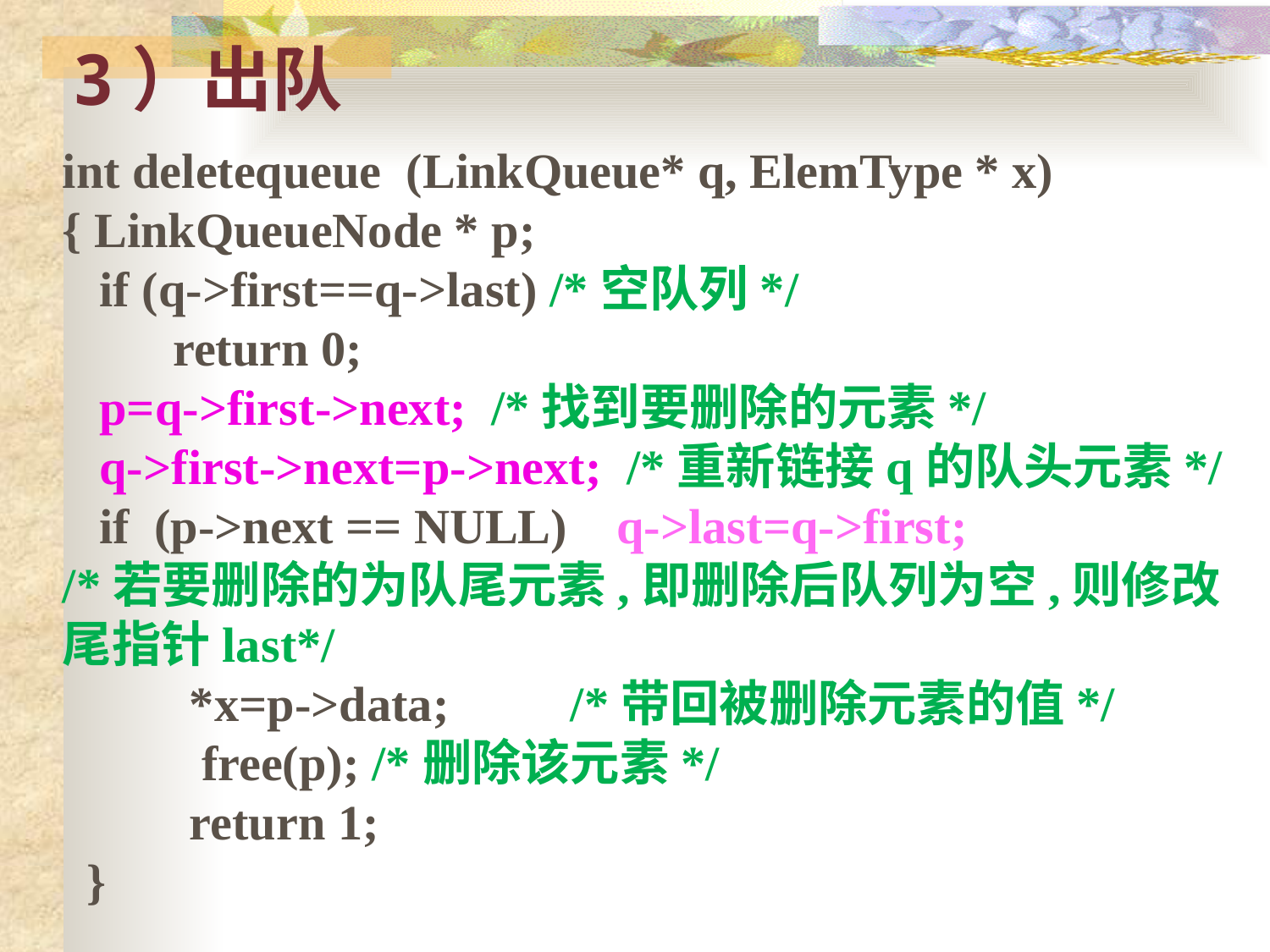

3）出队
int deletequeue  (LinkQueue* q, ElemType * x)
{ LinkQueueNode * p;
   if (q->first==q->last) /*空队列*/
         return 0;
   p=q->first->next;  /*找到要删除的元素*/
   q->first->next=p->next;  /*重新链接q的队头元素*/
   if  (p->next == NULL)    q->last=q->first;
/*若要删除的为队尾元素,即删除后队列为空,则修改尾指针last*/
   	*x=p->data;	/*带回被删除元素的值*/
	 free(p); /*删除该元素*/
   	return 1;
  }